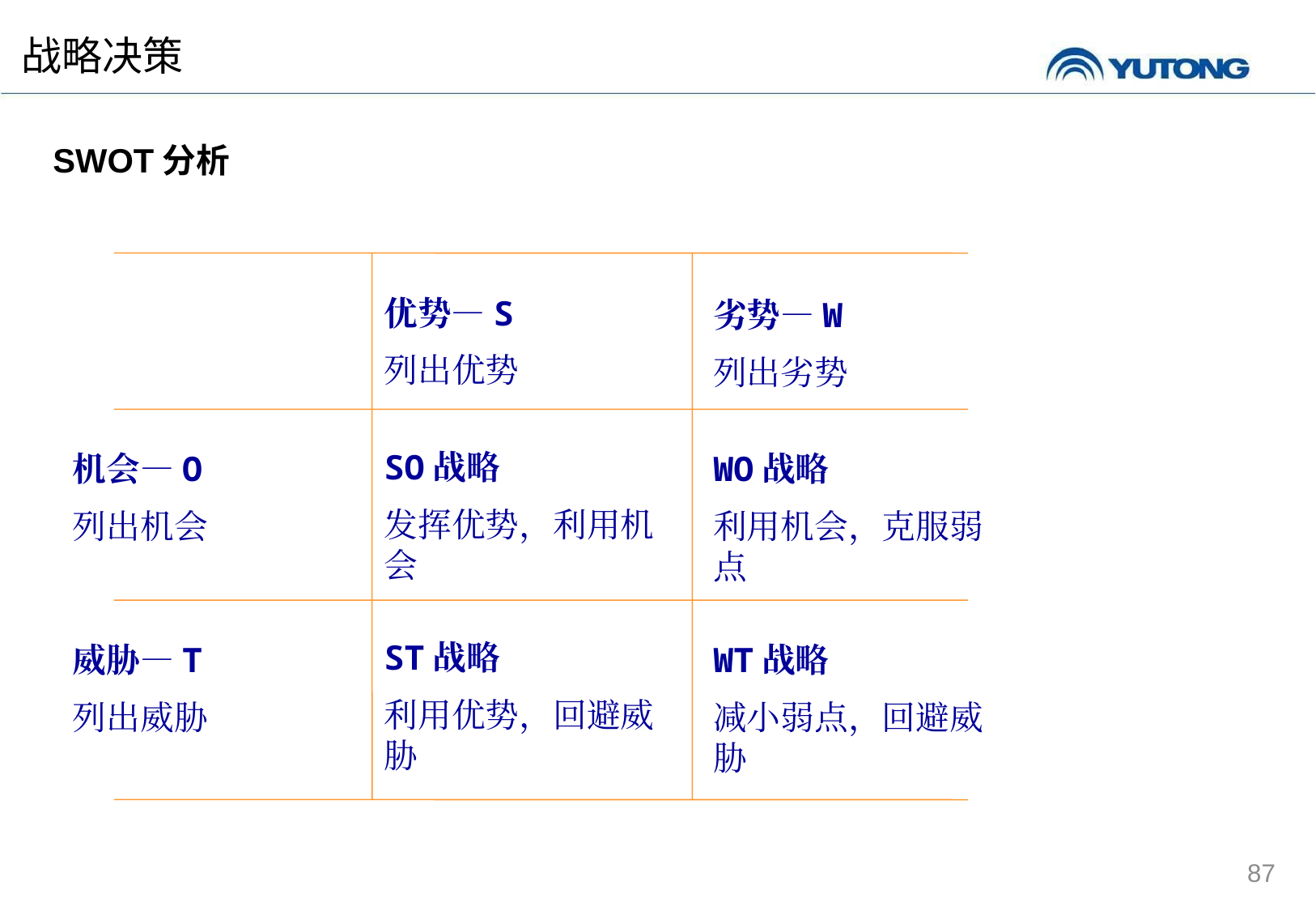

战略决策
SWOT分析

优势—S
列出优势
劣势—W
列出劣势

SO战略
发挥优势，利用机会
机会—O
列出机会
WO战略
利用机会，克服弱点

ST战略
利用优势，回避威胁
威胁—T
列出威胁
WT战略
减小弱点，回避威胁

87